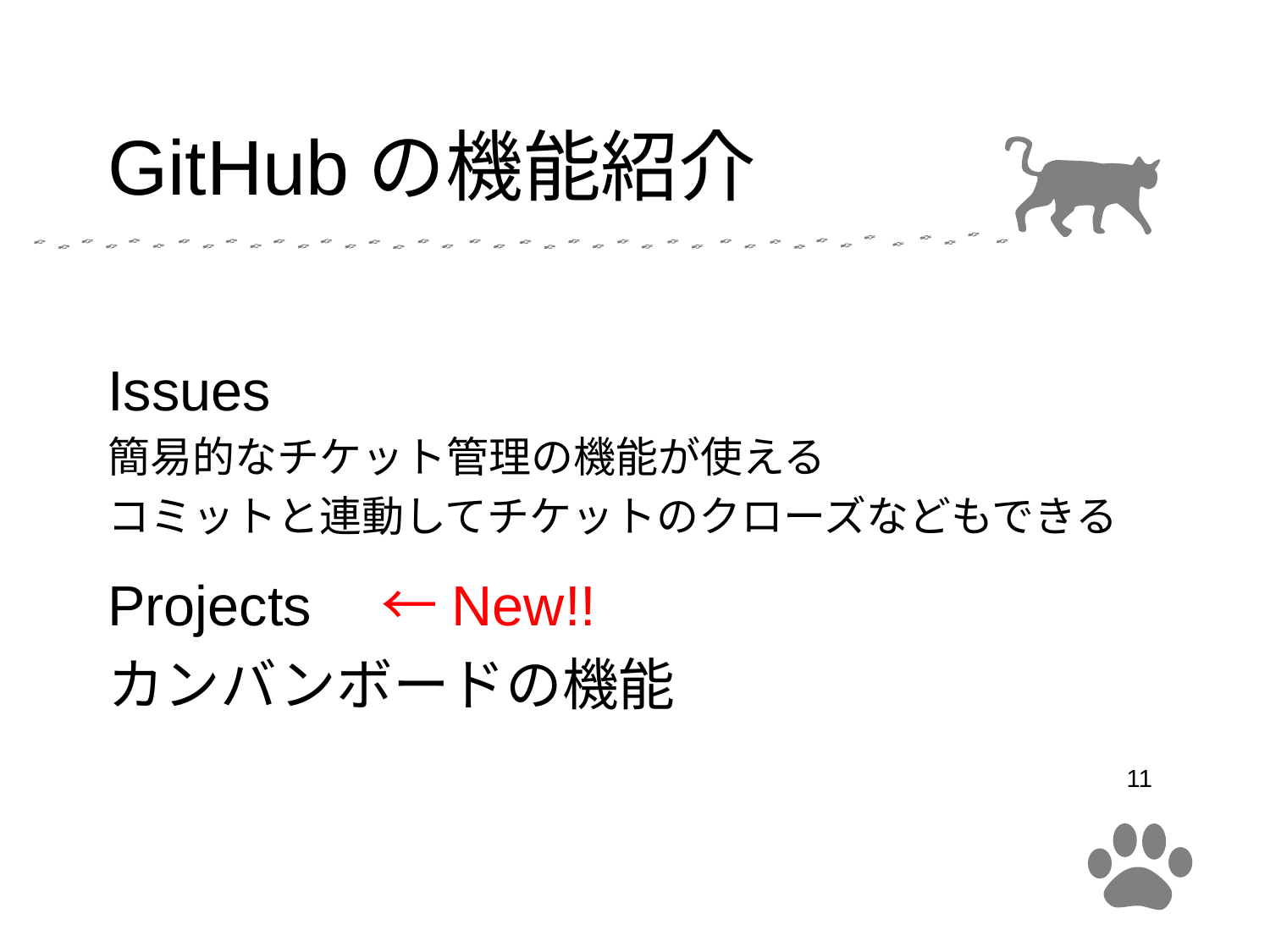

# GitHubの機能紹介
Issues
簡易的なチケット管理の機能が使える
コミットと連動してチケットのクローズなどもできる
Projects　←New!!
カンバンボードの機能

11